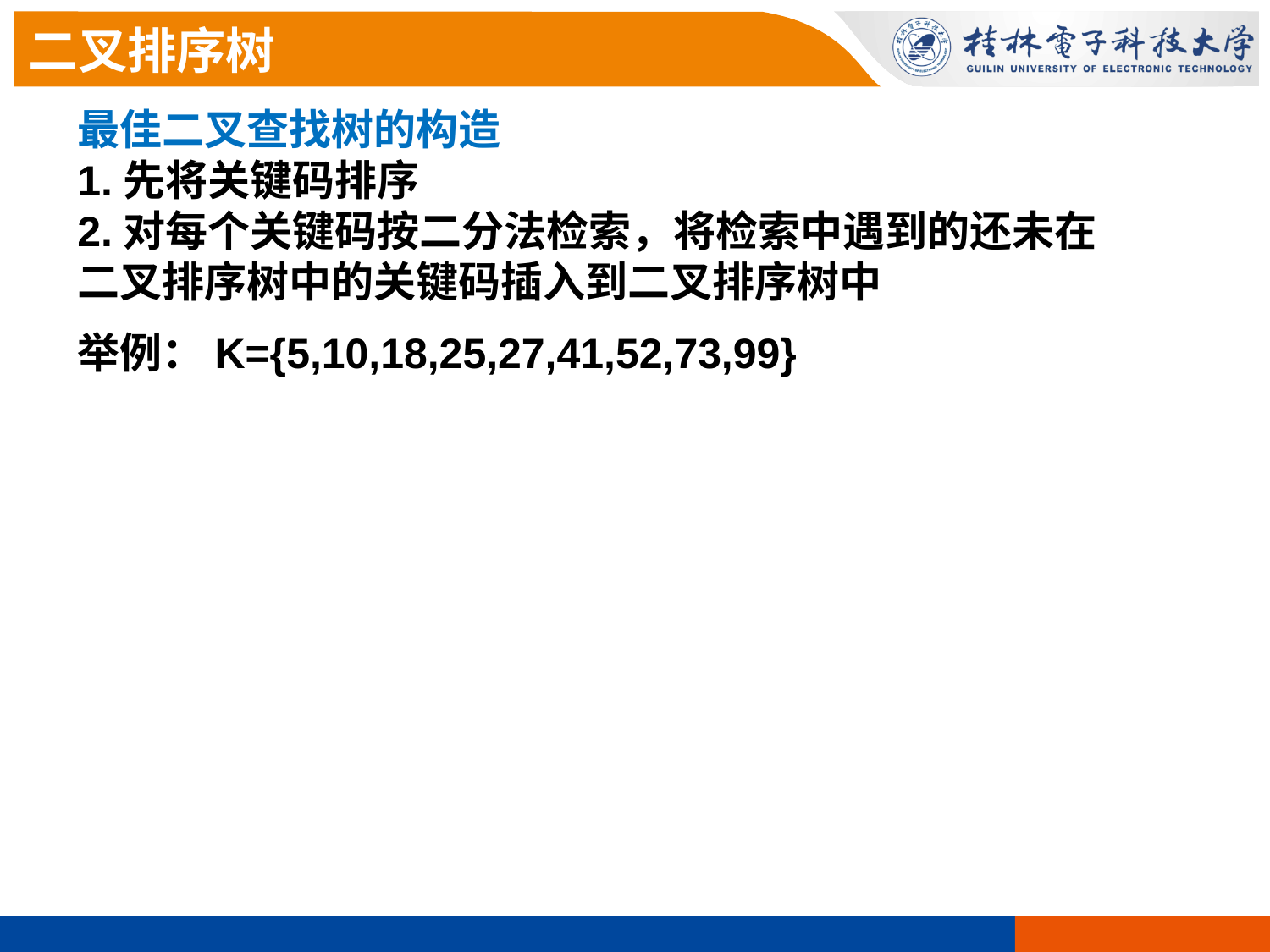

二叉排序树
最佳二叉查找树的构造
1.先将关键码排序
2.对每个关键码按二分法检索，将检索中遇到的还未在二叉排序树中的关键码插入到二叉排序树中

举例：K={5,10,18,25,27,41,52,73,99}